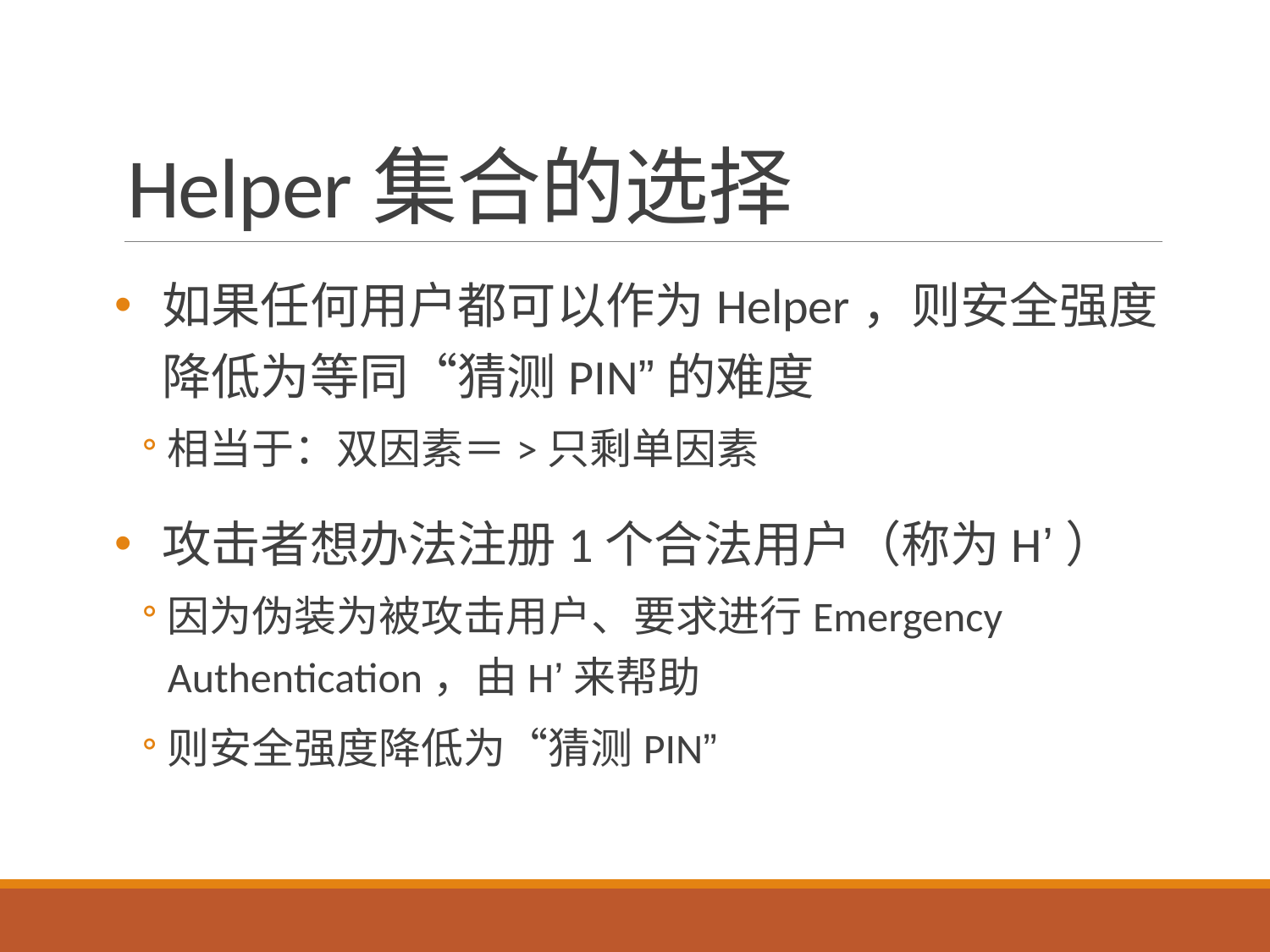

# Helper集合的选择
如果任何用户都可以作为Helper，则安全强度降低为等同“猜测PIN”的难度
相当于：双因素＝>只剩单因素
攻击者想办法注册1个合法用户（称为H’）
因为伪装为被攻击用户、要求进行Emergency Authentication，由H’来帮助
则安全强度降低为“猜测PIN”